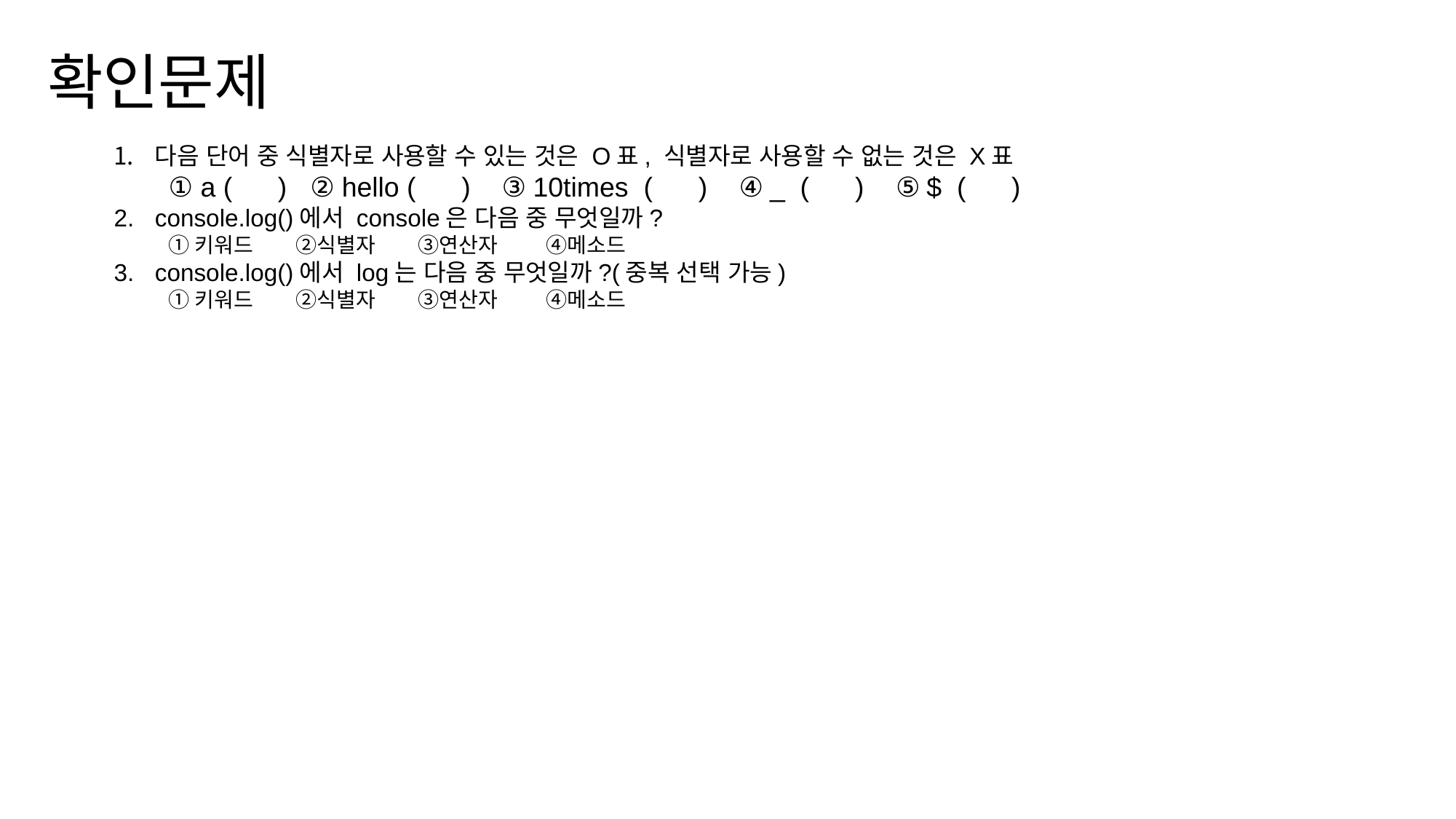

확인문제
다음 단어 중 식별자로 사용할 수 있는 것은 O표, 식별자로 사용할 수 없는 것은 X표
① a (      )   ② hello (      )    ③ 10times  (      )    ④ _  (      )    ⑤ $  (      )
console.log()에서 console은 다음 중 무엇일까?
①키워드       ②식별자       ③연산자        ④메소드
console.log()에서 log는 다음 중 무엇일까?(중복 선택 가능)
①키워드       ②식별자       ③연산자        ④메소드